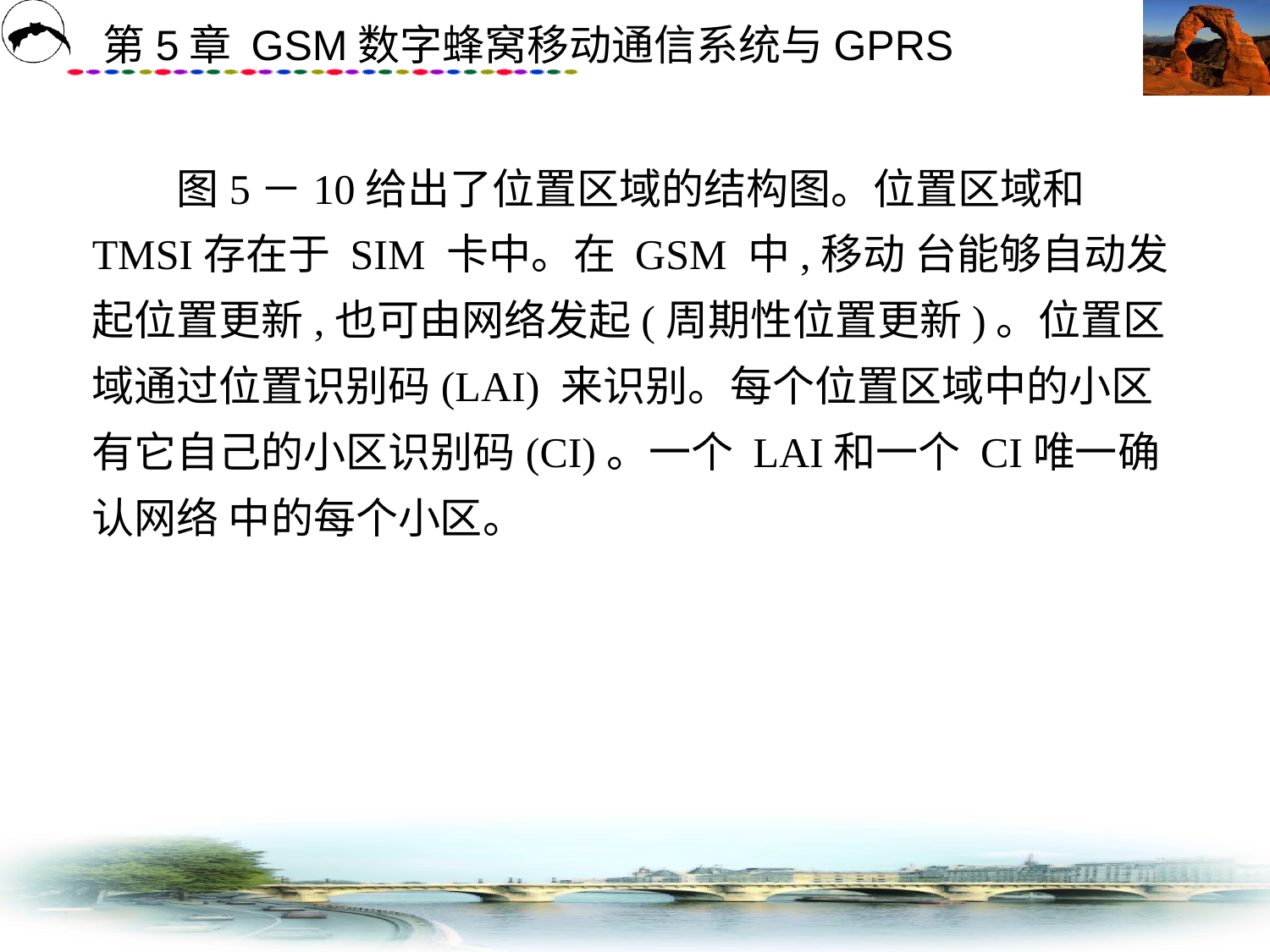

# 图5－10给出了位置区域的结构图。位置区域和 TMSI存在于 SIM 卡中。在 GSM 中,移动 台能够自动发起位置更新,也可由网络发起(周期性位置更新)。位置区域通过位置识别码(LAI) 来识别。每个位置区域中的小区有它自己的小区识别码(CI)。一个 LAI和一个 CI唯一确认网络 中的每个小区。